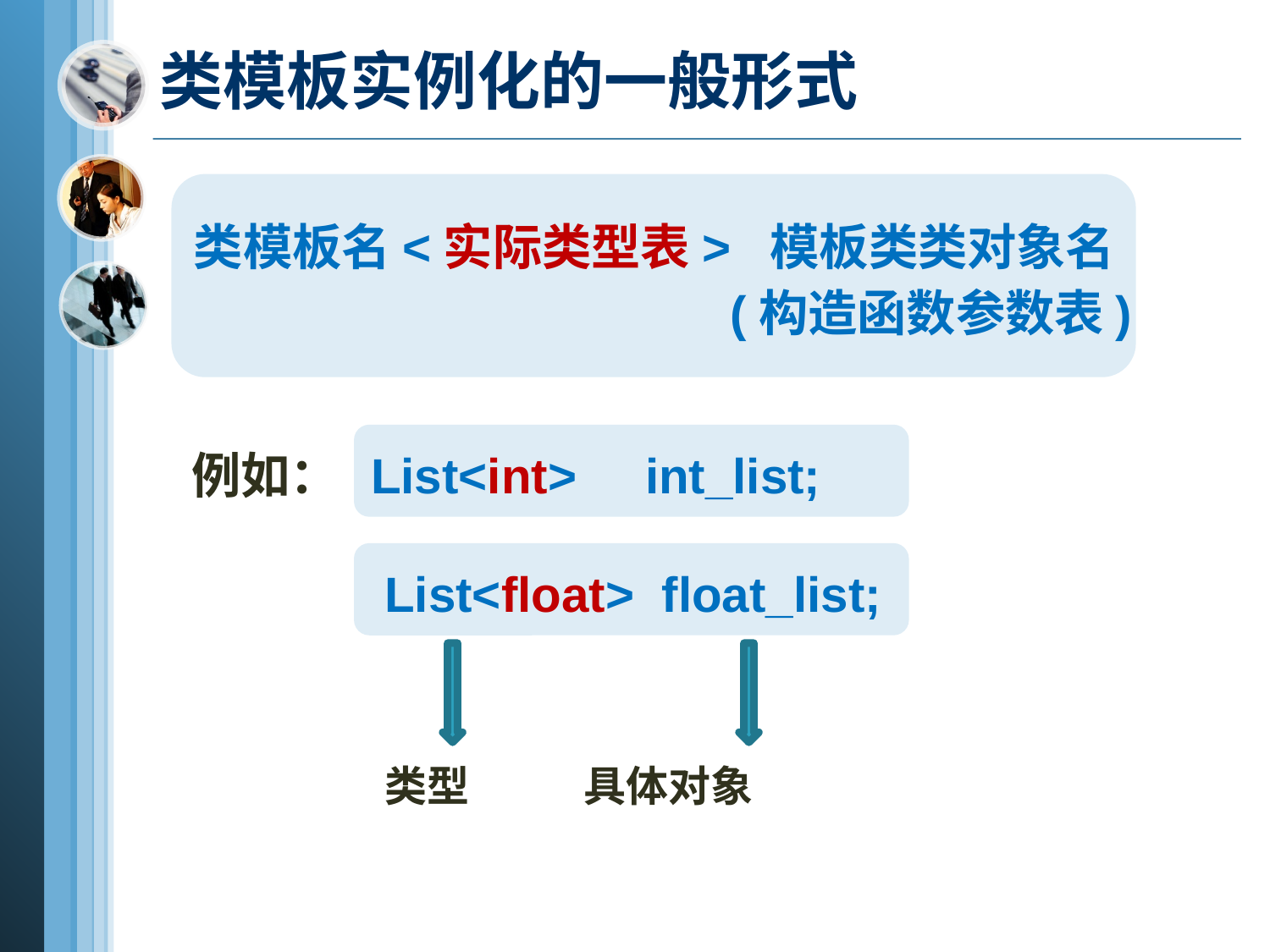

# 类模板实例化的一般形式
类模板名<实际类型表>  模板类类对象名
                                       (构造函数参数表)
List<int>     int_list;
例如：
 List<float>  float_list;

         类型            具体对象